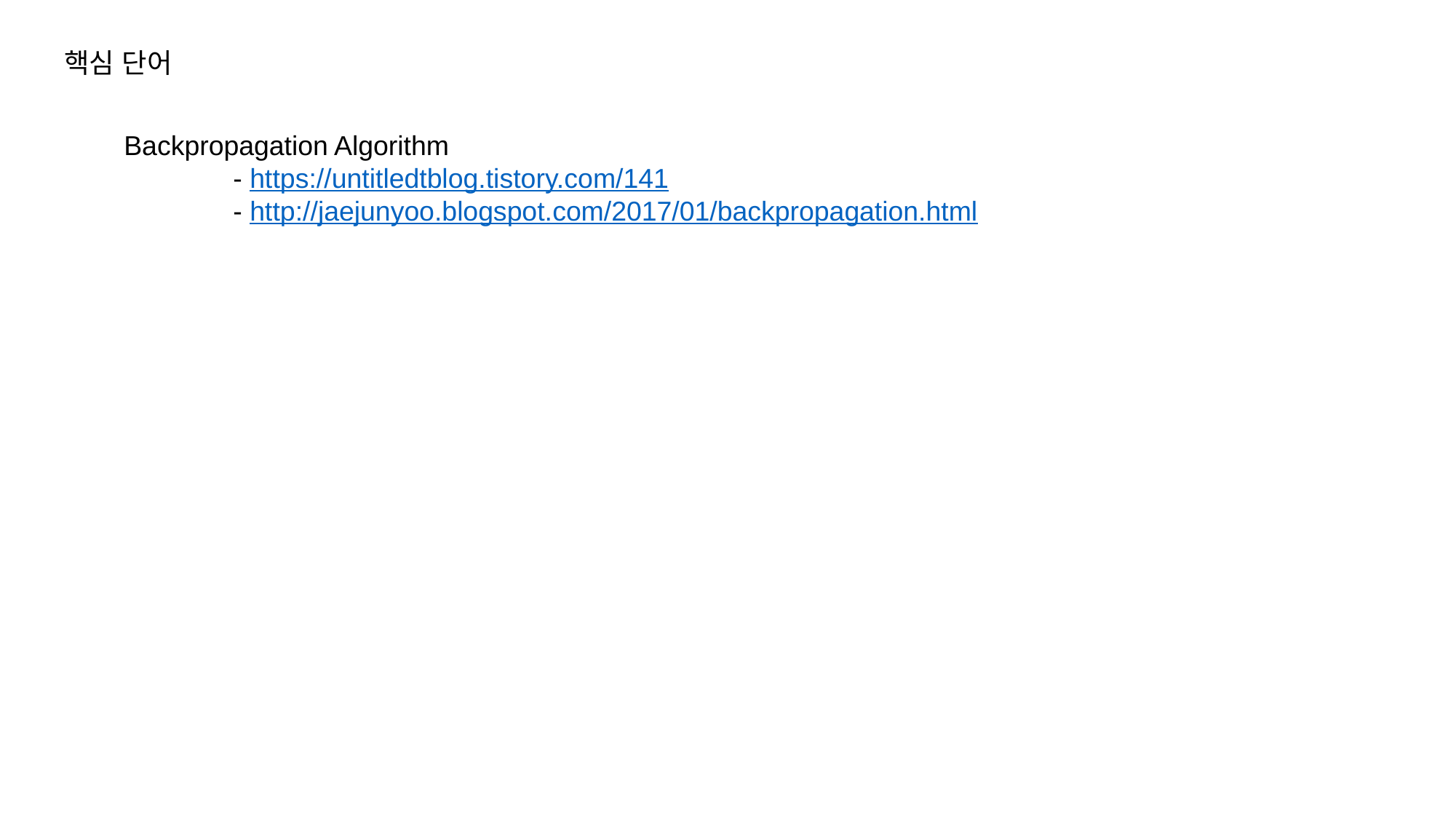

핵심 단어
Backpropagation Algorithm
	- https://untitledtblog.tistory.com/141
	- http://jaejunyoo.blogspot.com/2017/01/backpropagation.html